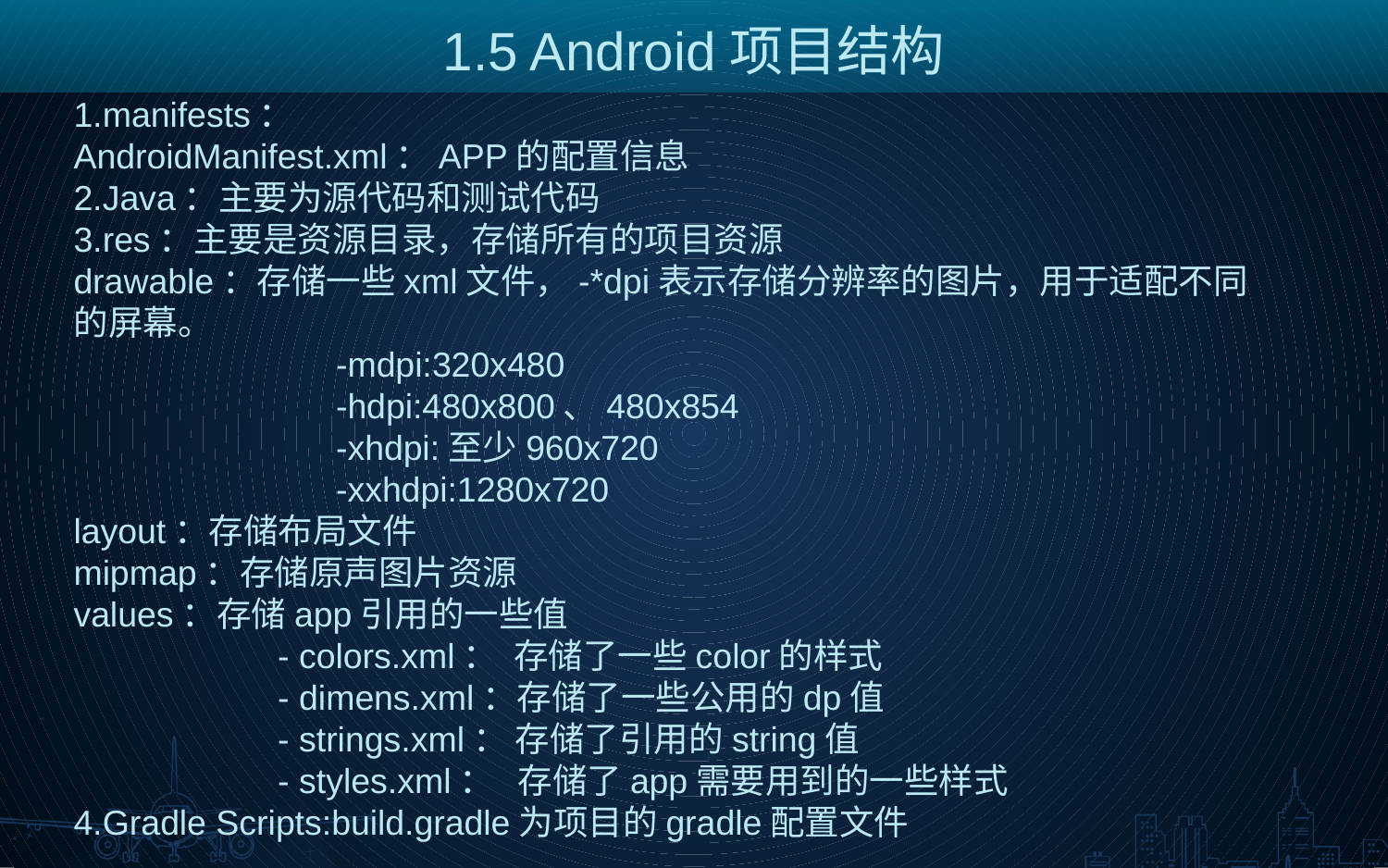

1.5 Android项目结构
1.manifests：
AndroidManifest.xml：APP的配置信息
2.Java：主要为源代码和测试代码
3.res：主要是资源目录，存储所有的项目资源
drawable：存储一些xml文件，-*dpi表示存储分辨率的图片，用于适配不同的屏幕。
                           -mdpi:320x480
                           -hdpi:480x800、480x854
                           -xhdpi:至少960x720
                           -xxhdpi:1280x720
layout：存储布局文件
mipmap：存储原声图片资源
values：存储app引用的一些值
                     - colors.xml：  存储了一些color的样式
                     - dimens.xml：存储了一些公用的dp值
                     - strings.xml： 存储了引用的string值
                     - styles.xml：   存储了app需要用到的一些样式
4.Gradle Scripts:build.gradle为项目的gradle配置文件